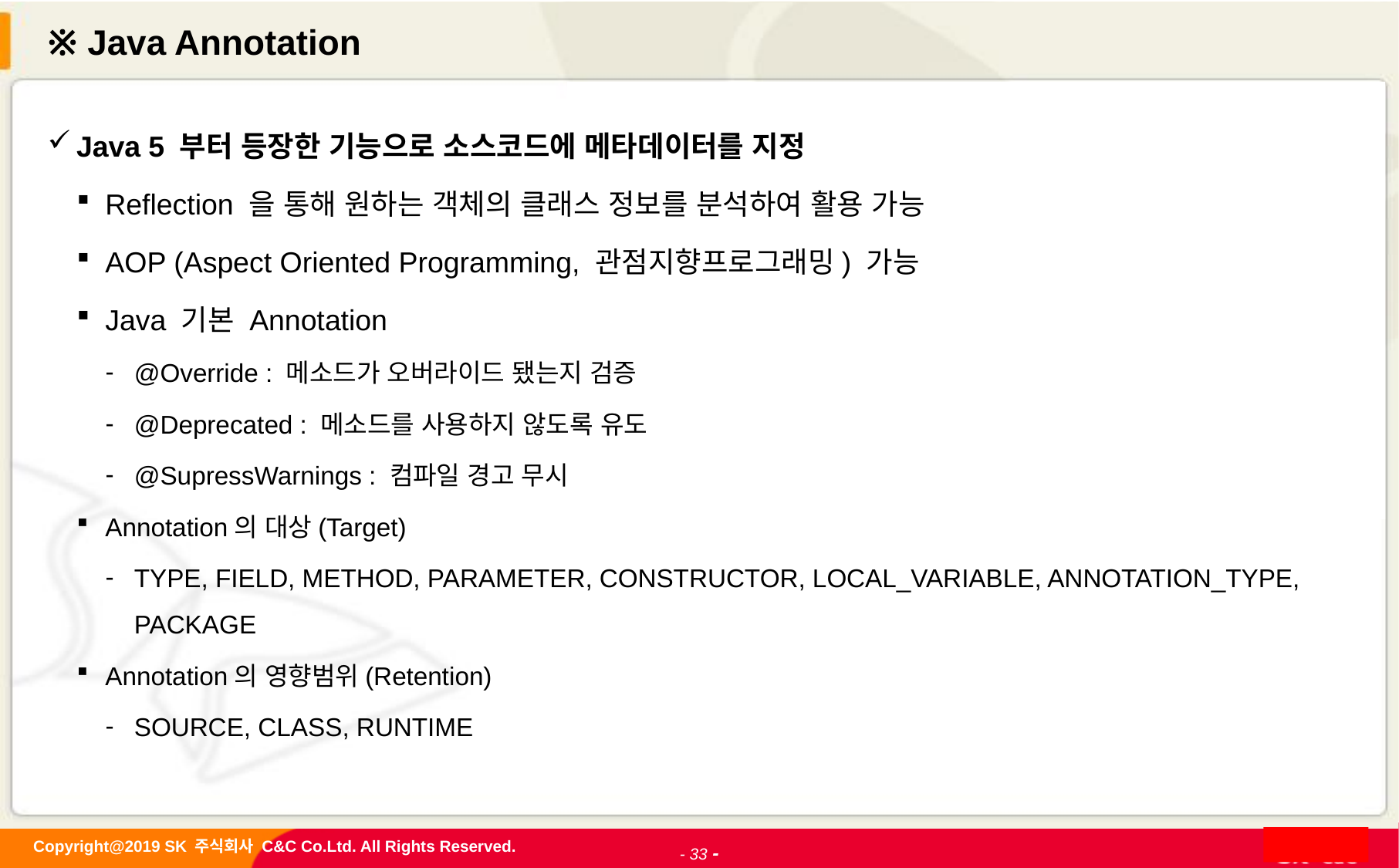

# ※ Java Annotation
Java 5 부터 등장한 기능으로 소스코드에 메타데이터를 지정
Reflection 을 통해 원하는 객체의 클래스 정보를 분석하여 활용 가능
AOP (Aspect Oriented Programming, 관점지향프로그래밍) 가능
Java 기본 Annotation
@Override : 메소드가 오버라이드 됐는지 검증
@Deprecated : 메소드를 사용하지 않도록 유도
@SupressWarnings : 컴파일 경고 무시
Annotation의 대상(Target)
TYPE, FIELD, METHOD, PARAMETER, CONSTRUCTOR, LOCAL_VARIABLE, ANNOTATION_TYPE, PACKAGE
Annotation의 영향범위(Retention)
SOURCE, CLASS, RUNTIME